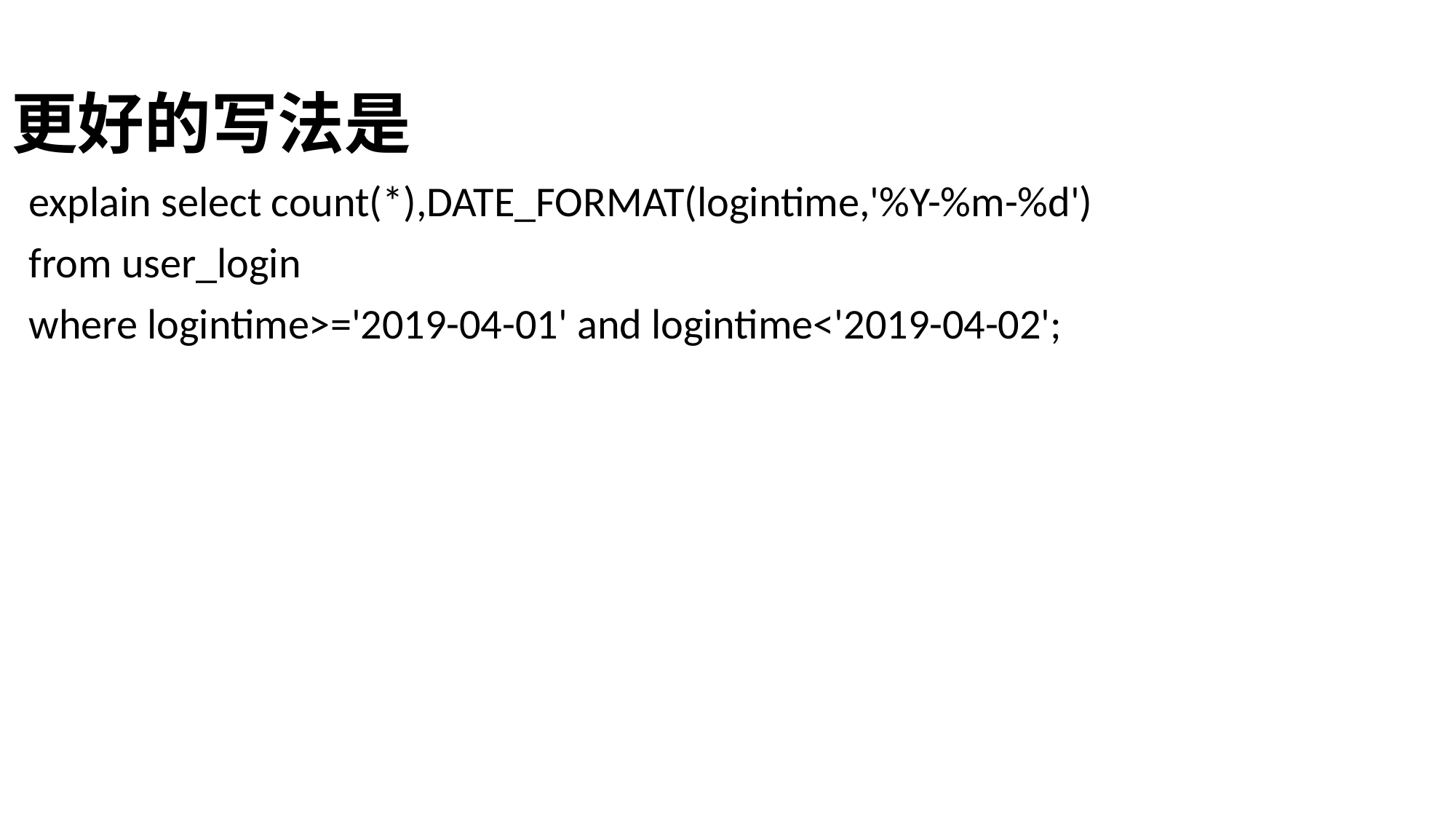

# 更好的写法是
explain select count(*),DATE_FORMAT(logintime,'%Y-%m-%d')
from user_login
where logintime>='2019-04-01' and logintime<'2019-04-02';